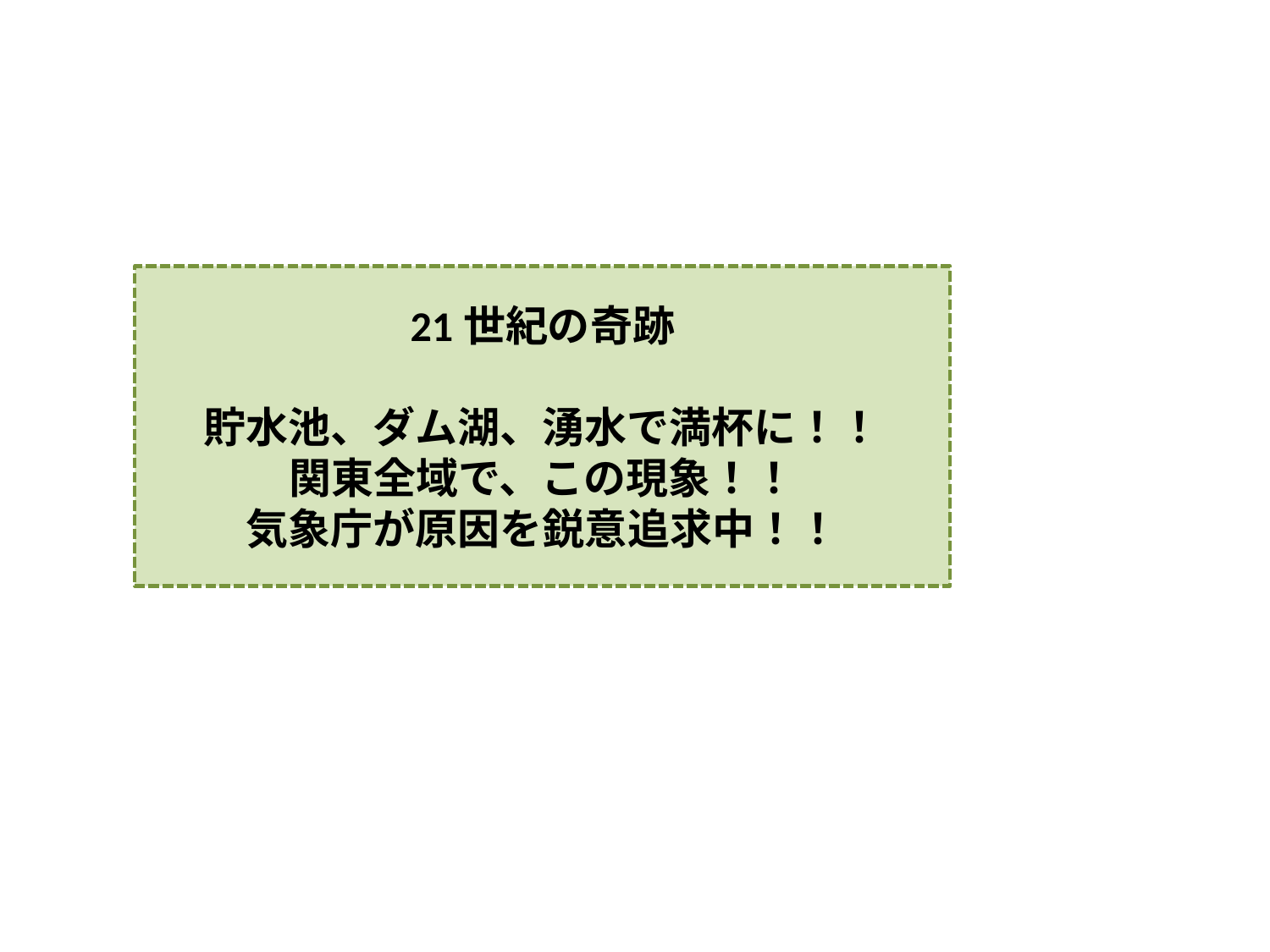

21世紀の奇跡

貯水池、ダム湖、湧水で満杯に！！
関東全域で、この現象！！
気象庁が原因を鋭意追求中！！